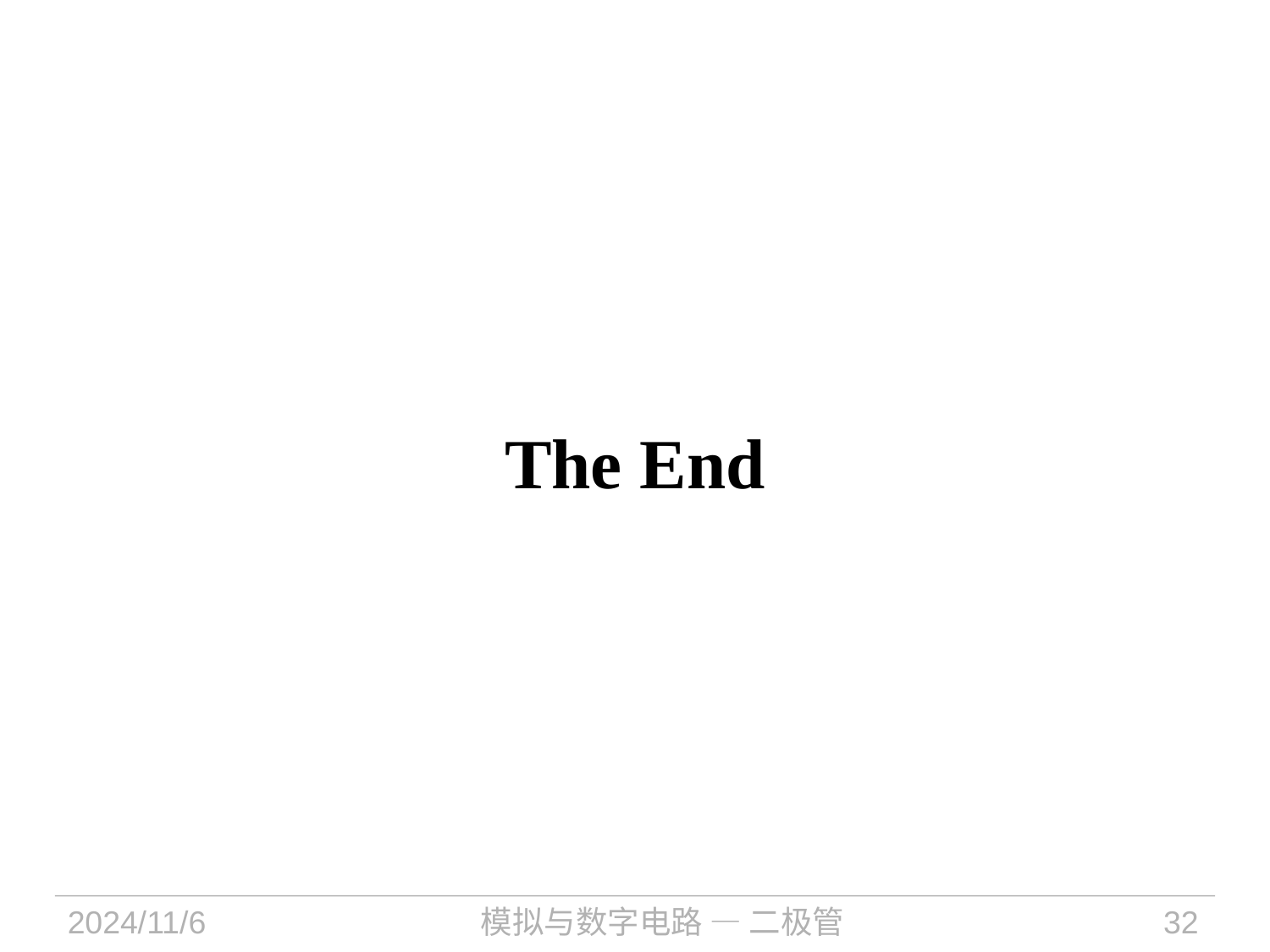

# The End
2024/11/6
模拟与数字电路 — 二极管
32